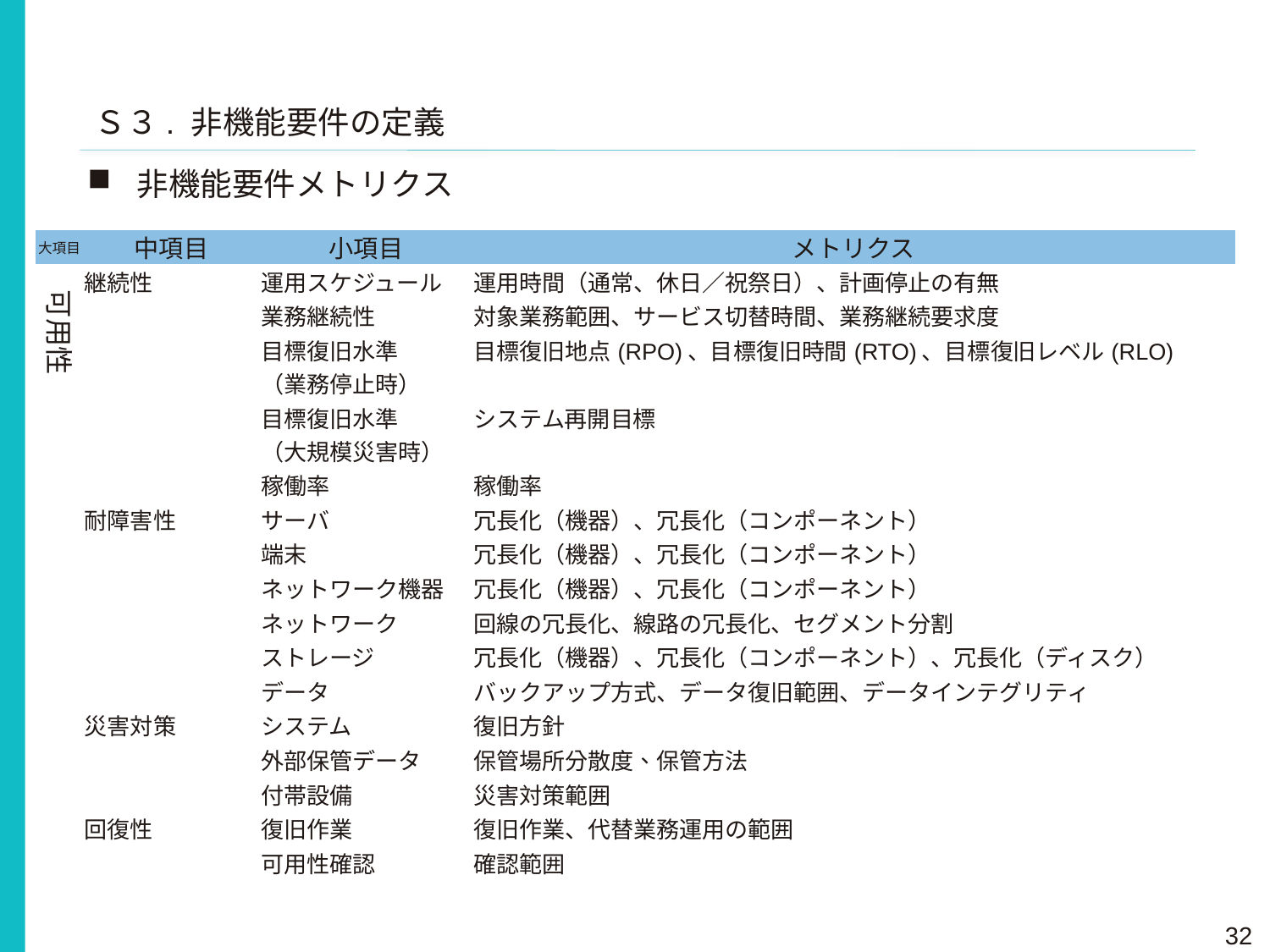

Ｓ３. 非機能要件の定義
非機能要件メトリクス
| 大項目 | 中項目 | 小項目 | メトリクス |
| --- | --- | --- | --- |
|  | 継続性 | 運用スケジュール | 運用時間（通常、休日／祝祭日）、計画停止の有無 |
|  |  | 業務継続性 | 対象業務範囲、サービス切替時間、業務継続要求度 |
|  |  | 目標復旧水準 （業務停止時） | 目標復旧地点(RPO)、目標復旧時間(RTO)、目標復旧レベル(RLO) |
|  |  | 目標復旧水準 （大規模災害時） | システム再開目標 |
|  |  | 稼働率 | 稼働率 |
|  | 耐障害性 | サーバ | 冗長化（機器）、冗長化（コンポーネント） |
|  |  | 端末 | 冗長化（機器）、冗長化（コンポーネント） |
|  |  | ネットワーク機器 | 冗長化（機器）、冗長化（コンポーネント） |
|  |  | ネットワーク | 回線の冗長化、線路の冗長化、セグメント分割 |
|  |  | ストレージ | 冗長化（機器）、冗長化（コンポーネント）、冗長化（ディスク） |
|  |  | データ | バックアップ方式、データ復旧範囲、データインテグリティ |
|  | 災害対策 | システム | 復旧方針 |
|  |  | 外部保管データ | 保管場所分散度、保管方法 |
|  |  | 付帯設備 | 災害対策範囲 |
|  | 回復性 | 復旧作業 | 復旧作業、代替業務運用の範囲 |
|  |  | 可用性確認 | 確認範囲 |
可用性
32